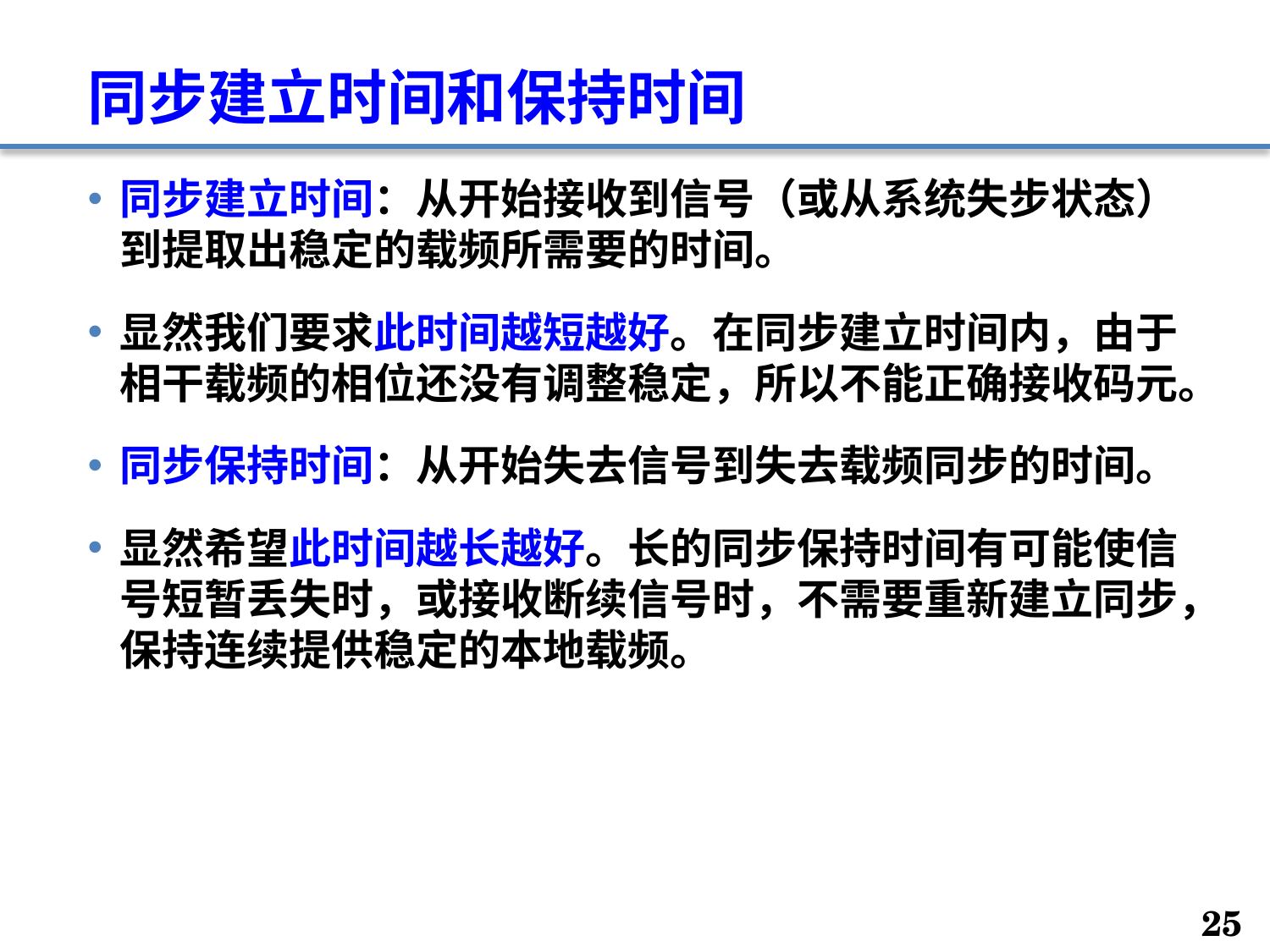

# 同步建立时间和保持时间
同步建立时间：从开始接收到信号（或从系统失步状态）到提取出稳定的载频所需要的时间。
显然我们要求此时间越短越好。在同步建立时间内，由于相干载频的相位还没有调整稳定，所以不能正确接收码元。
同步保持时间：从开始失去信号到失去载频同步的时间。
显然希望此时间越长越好。长的同步保持时间有可能使信号短暂丢失时，或接收断续信号时，不需要重新建立同步，保持连续提供稳定的本地载频。
25